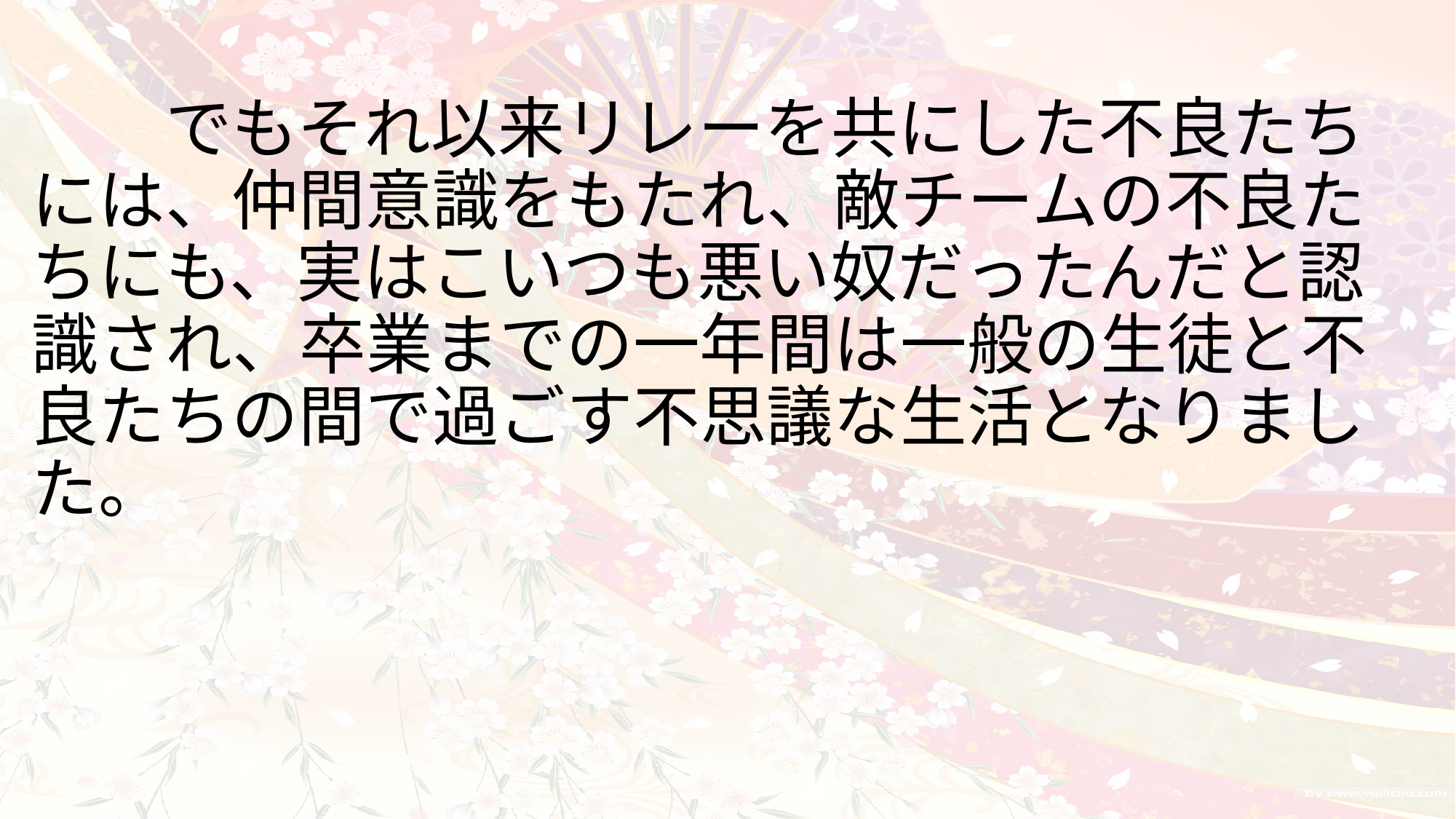

でもそれ以来リレーを共にした不良たちには、仲間意識をもたれ、敵チームの不良たちにも、実はこいつも悪い奴だったんだと認識され、卒業までの一年間は一般の生徒と不良たちの間で過ごす不思議な生活となりました。